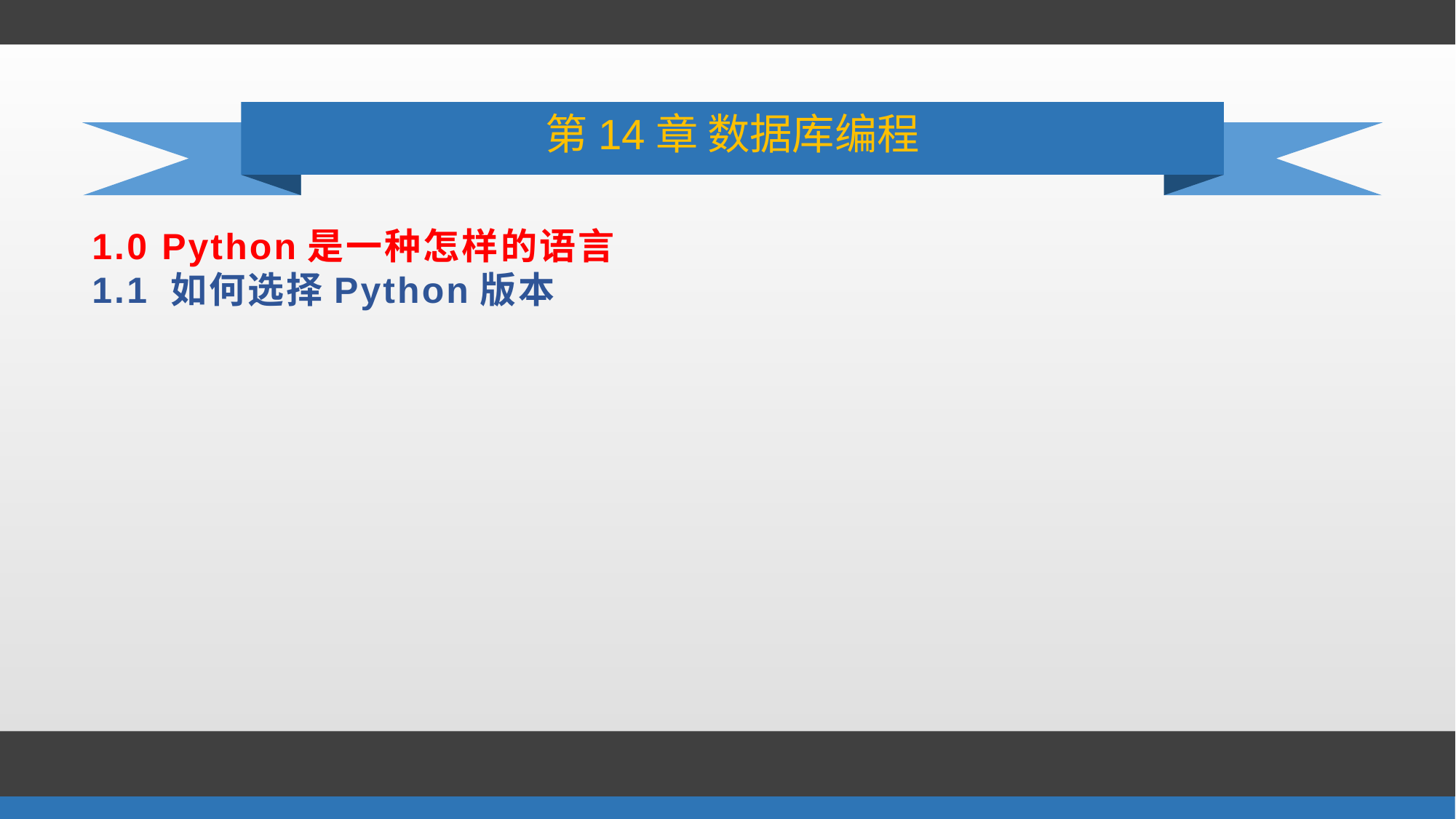

# 第14章 数据库编程
1.0 Python是一种怎样的语言
1.1 如何选择Python版本